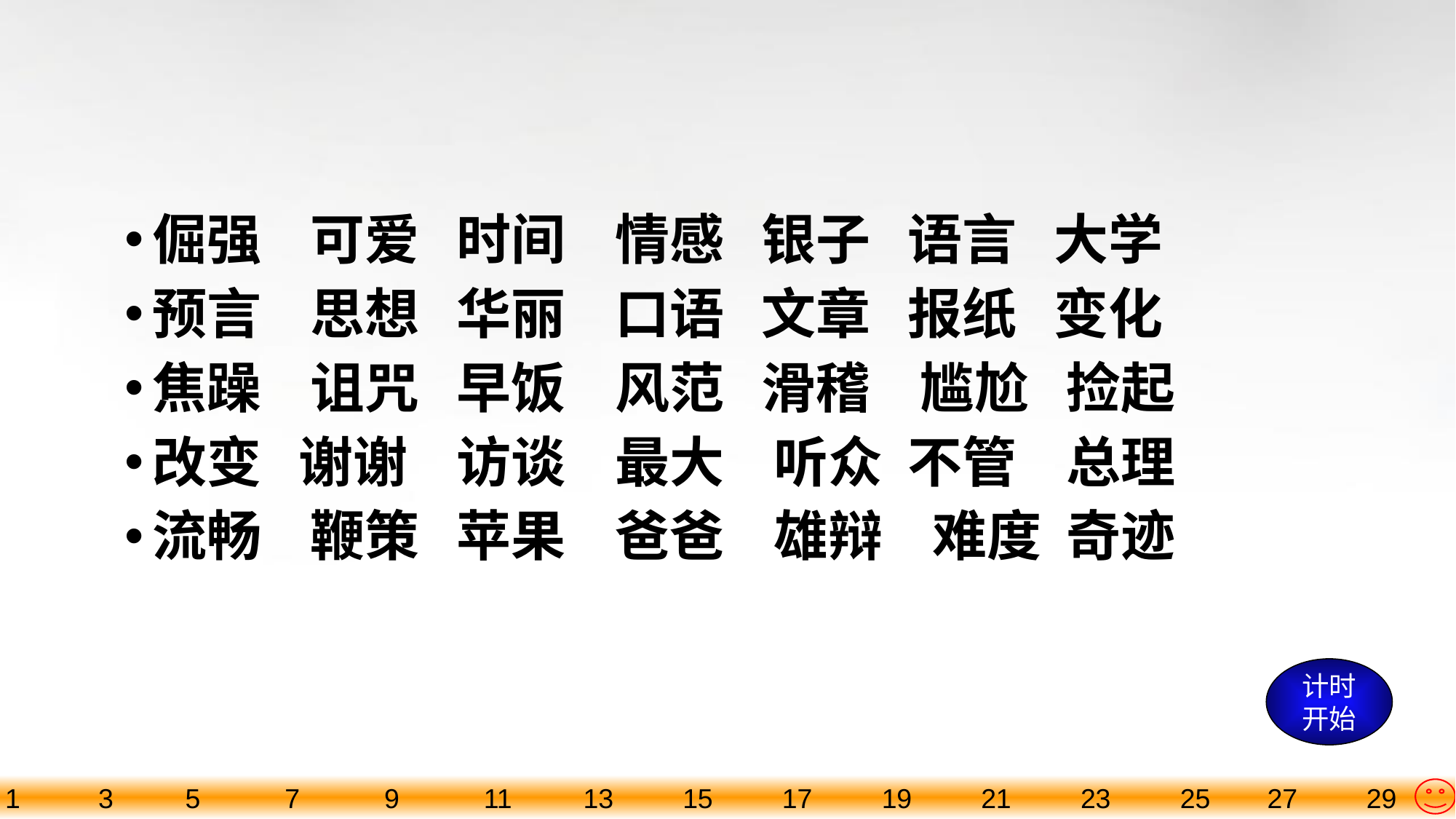

倔强    可爱   时间    情感   银子   语言   大学
预言    思想   华丽    口语   文章   报纸   变化
焦躁    诅咒   早饭    风范   滑稽    尴尬   捡起
改变   谢谢    访谈    最大    听众  不管    总理
流畅    鞭策   苹果    爸爸    雄辩    难度  奇迹
计时
开始
1
3
5
7
9
11
13
15
17
19
21
23
25
27
29